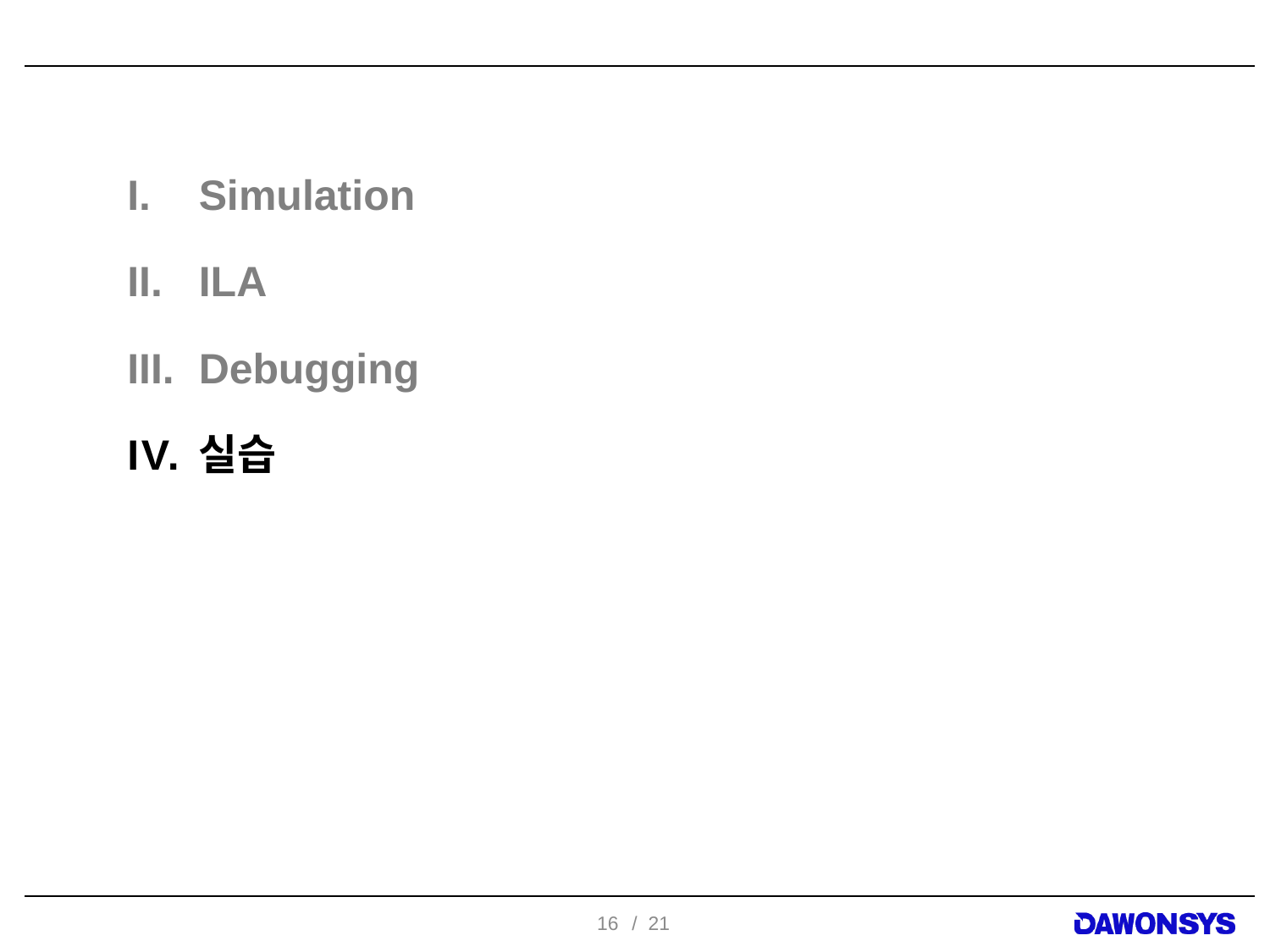

Simulation
ILA
Debugging
실습
16
/  21